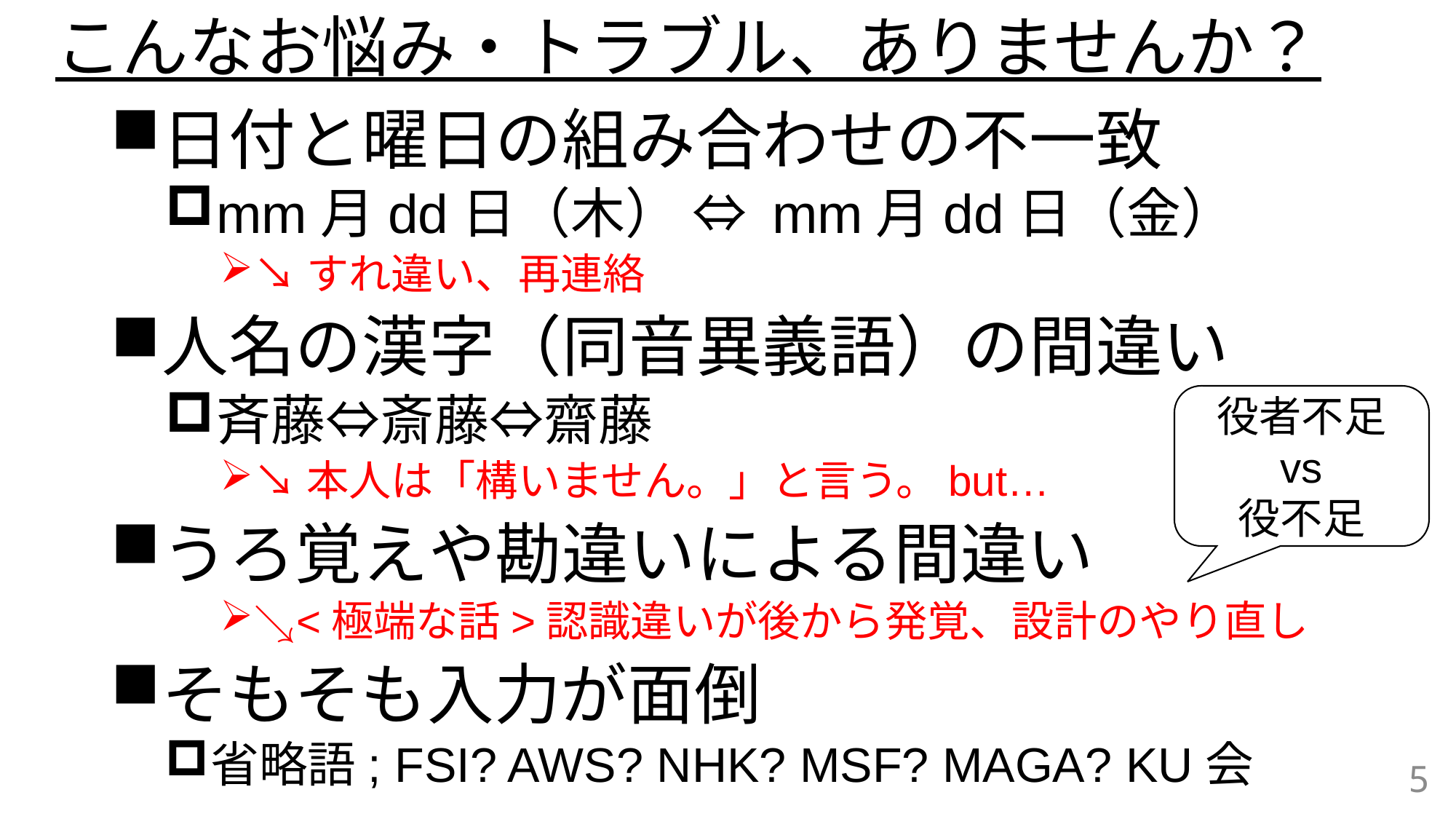

# こんなお悩み・トラブル、ありませんか？
日付と曜日の組み合わせの不一致
mm月dd日（木） ⇔ mm月dd日（金）
↘すれ違い、再連絡
人名の漢字（同音異義語）の間違い
斉藤⇔斎藤⇔齋藤
↘本人は「構いません。」と言う。but…
うろ覚えや勘違いによる間違い
↘<極端な話>認識違いが後から発覚、設計のやり直し
そもそも入力が面倒
省略語; FSI? AWS? NHK? MSF? MAGA? KU会
役者不足
vs
役不足
5